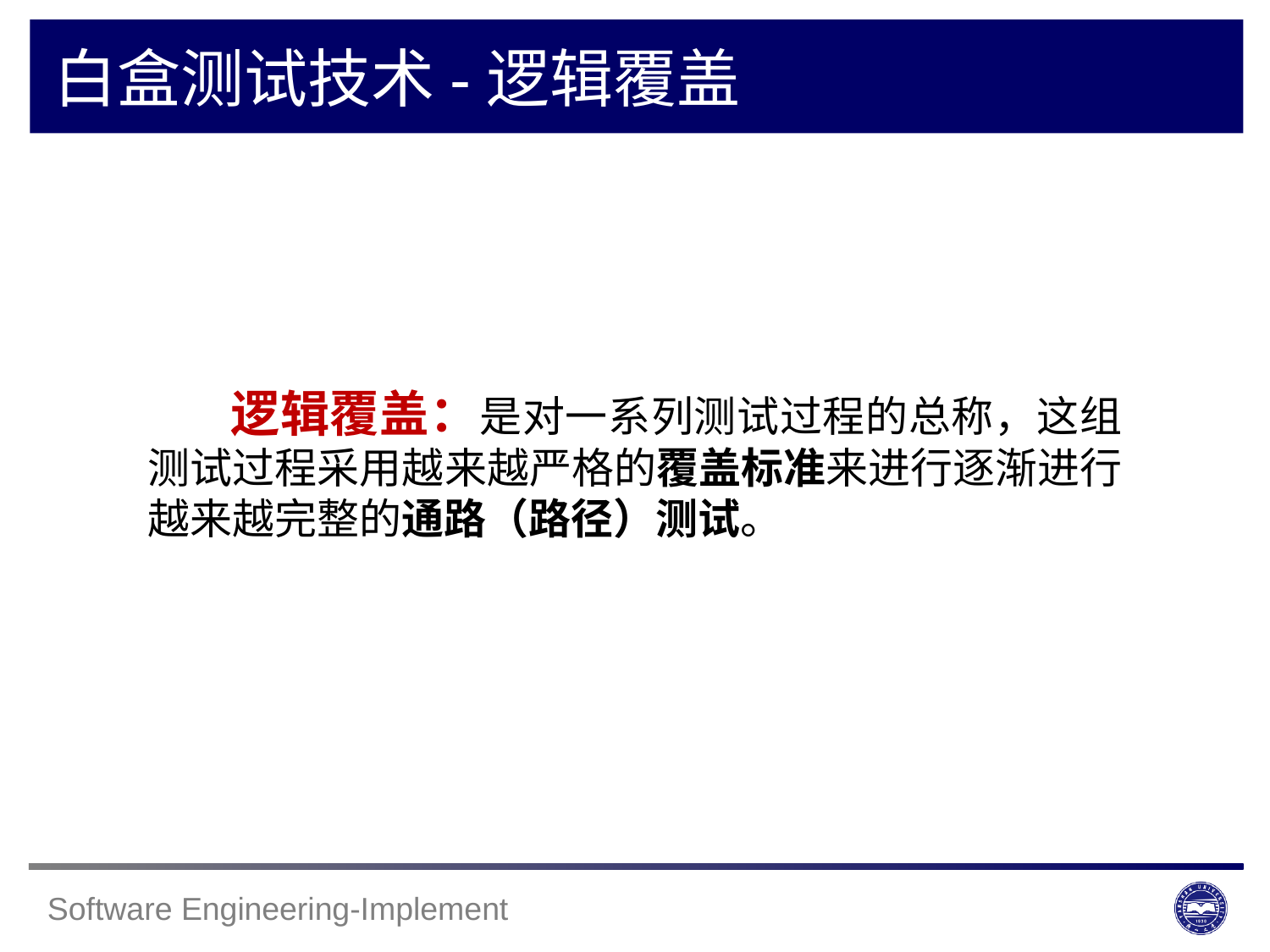

白盒测试技术-逻辑覆盖
      逻辑覆盖：是对一系列测试过程的总称，这组测试过程采用越来越严格的覆盖标准来进行逐渐进行越来越完整的通路（路径）测试。